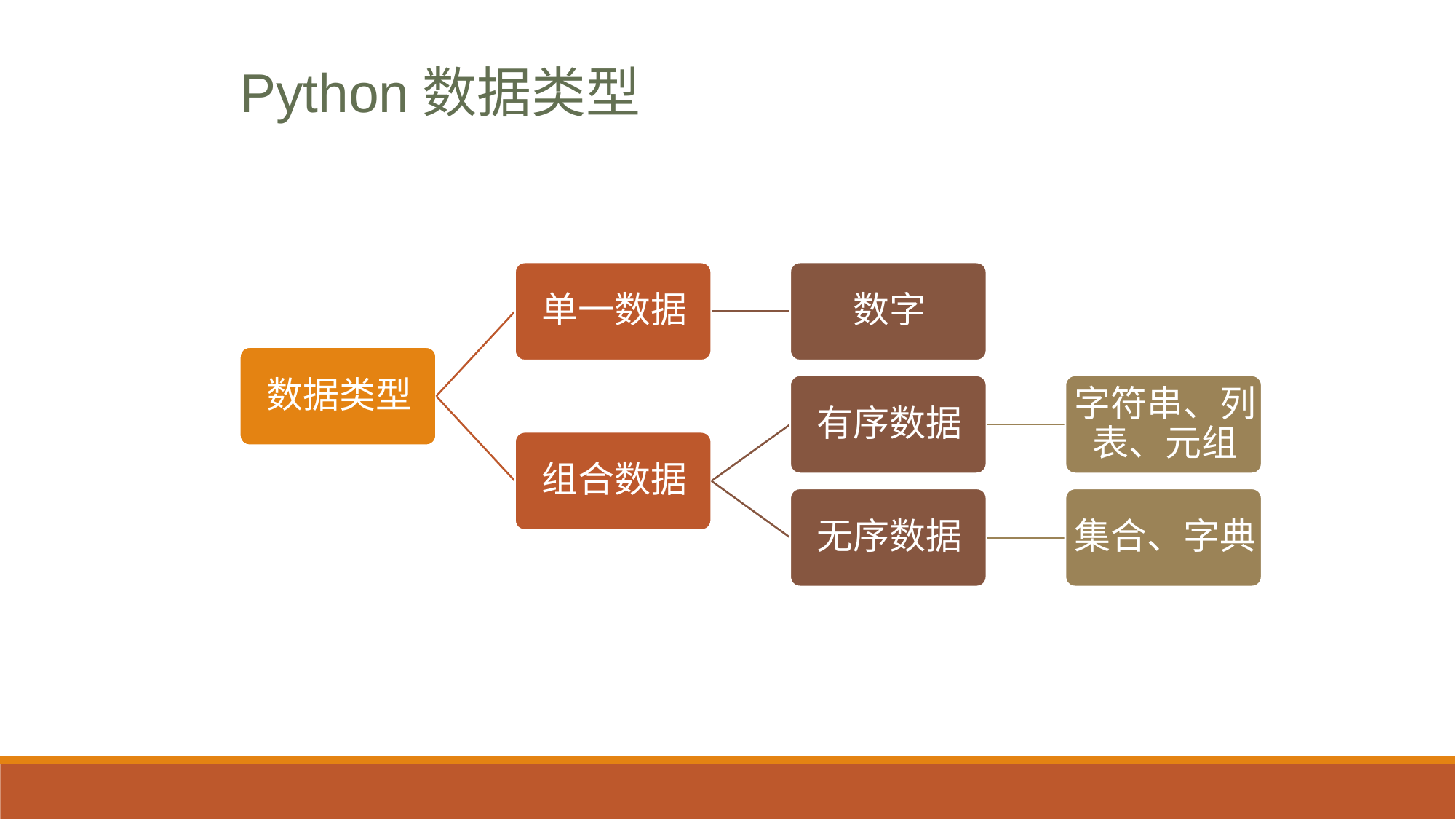

Python数据类型
数据类型

单一数据

数字

组合数据

有序数据

字符串、列表、元组

无序数据

集合、字典